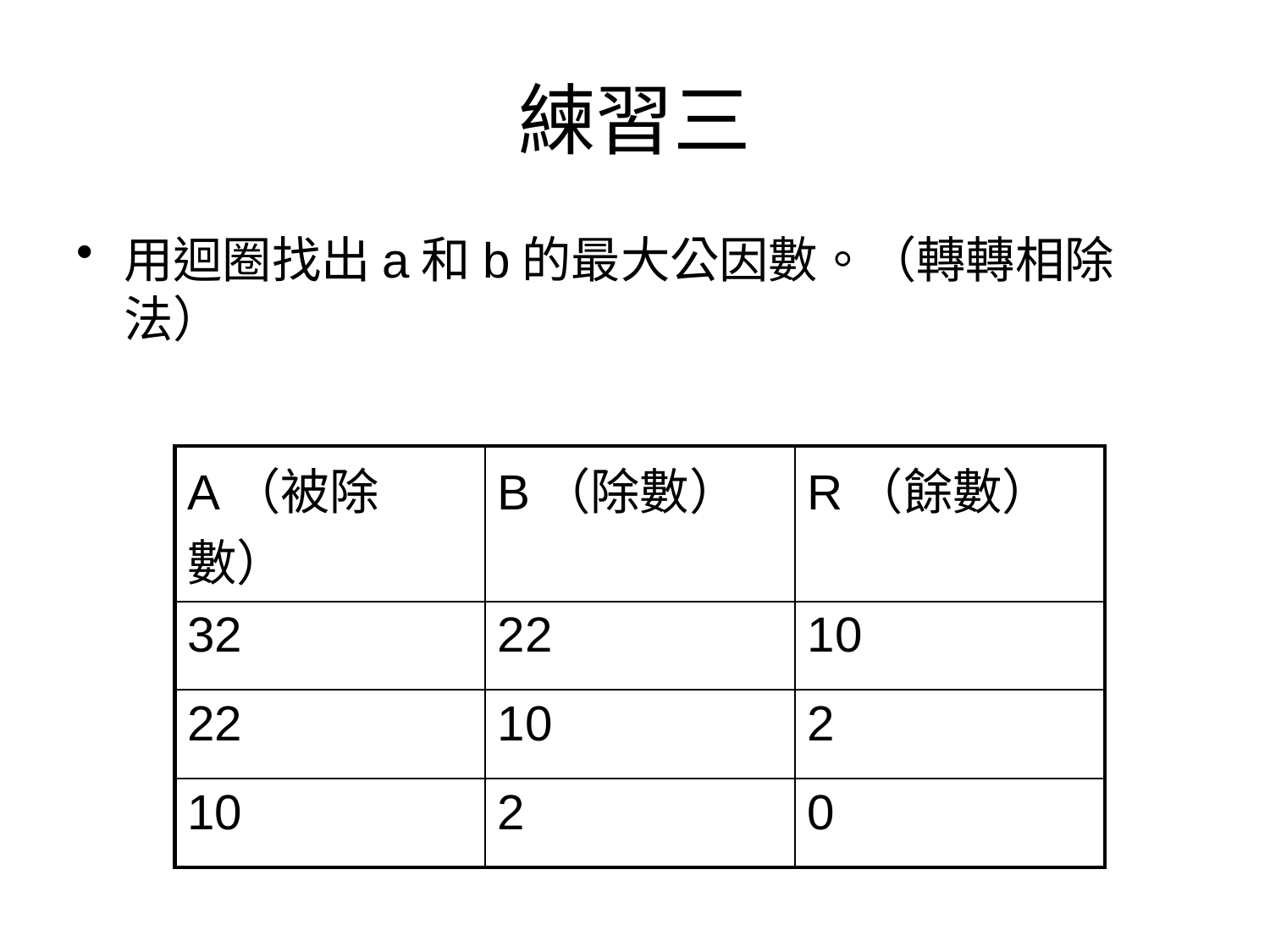

# 練習三
用迴圈找出a和b的最大公因數。（轉轉相除法）

| A（被除數） | B（除數） | R（餘數） |
| --- | --- | --- |
| 32 | 22 | 10 |
| 22 | 10 | 2 |
| 10 | 2 | 0 |